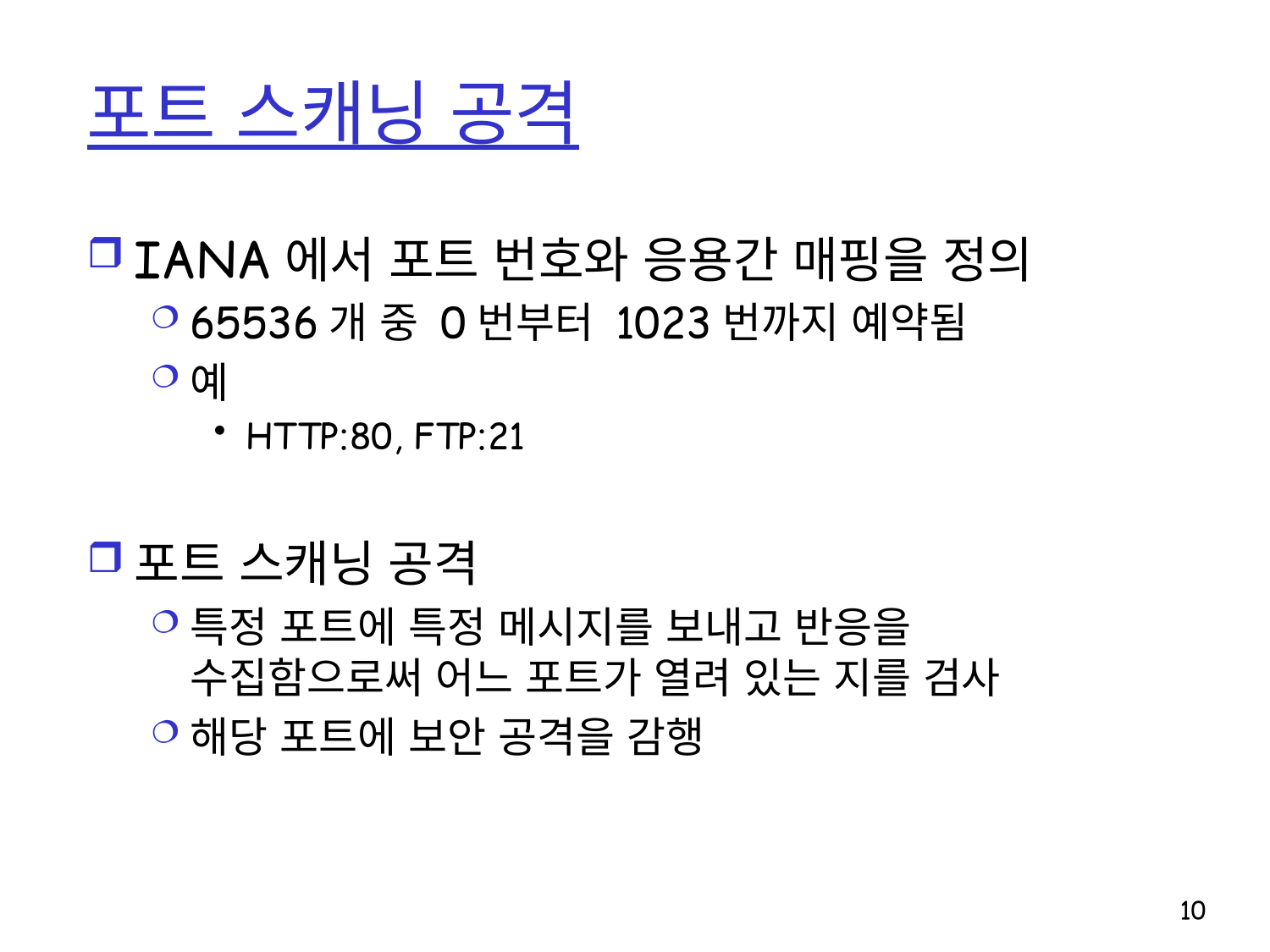

# 포트 스캐닝 공격
IANA에서 포트 번호와 응용간 매핑을 정의
65536개 중 0번부터 1023번까지 예약됨
예
HTTP:80, FTP:21

포트 스캐닝 공격
특정 포트에 특정 메시지를 보내고 반응을 수집함으로써 어느 포트가 열려 있는 지를 검사
해당 포트에 보안 공격을 감행

10